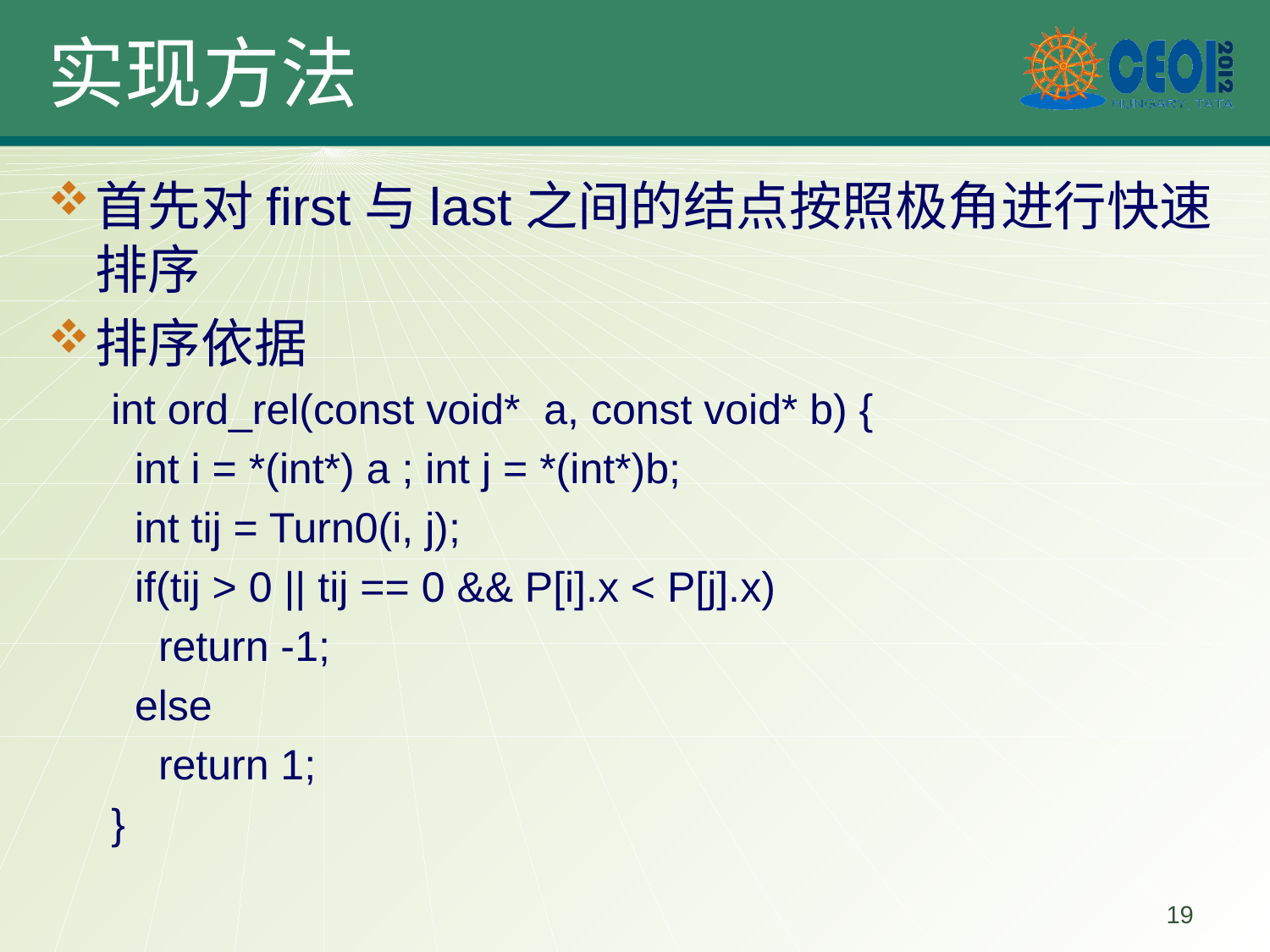

# 实现方法
首先对first与last之间的结点按照极角进行快速排序
排序依据
int ord_rel(const void*  a, const void* b) {
  int i = *(int*) a ; int j = *(int*)b;
  int tij = Turn0(i, j);
  if(tij > 0 || tij == 0 && P[i].x < P[j].x)
    return -1;
  else
    return 1;
}
19